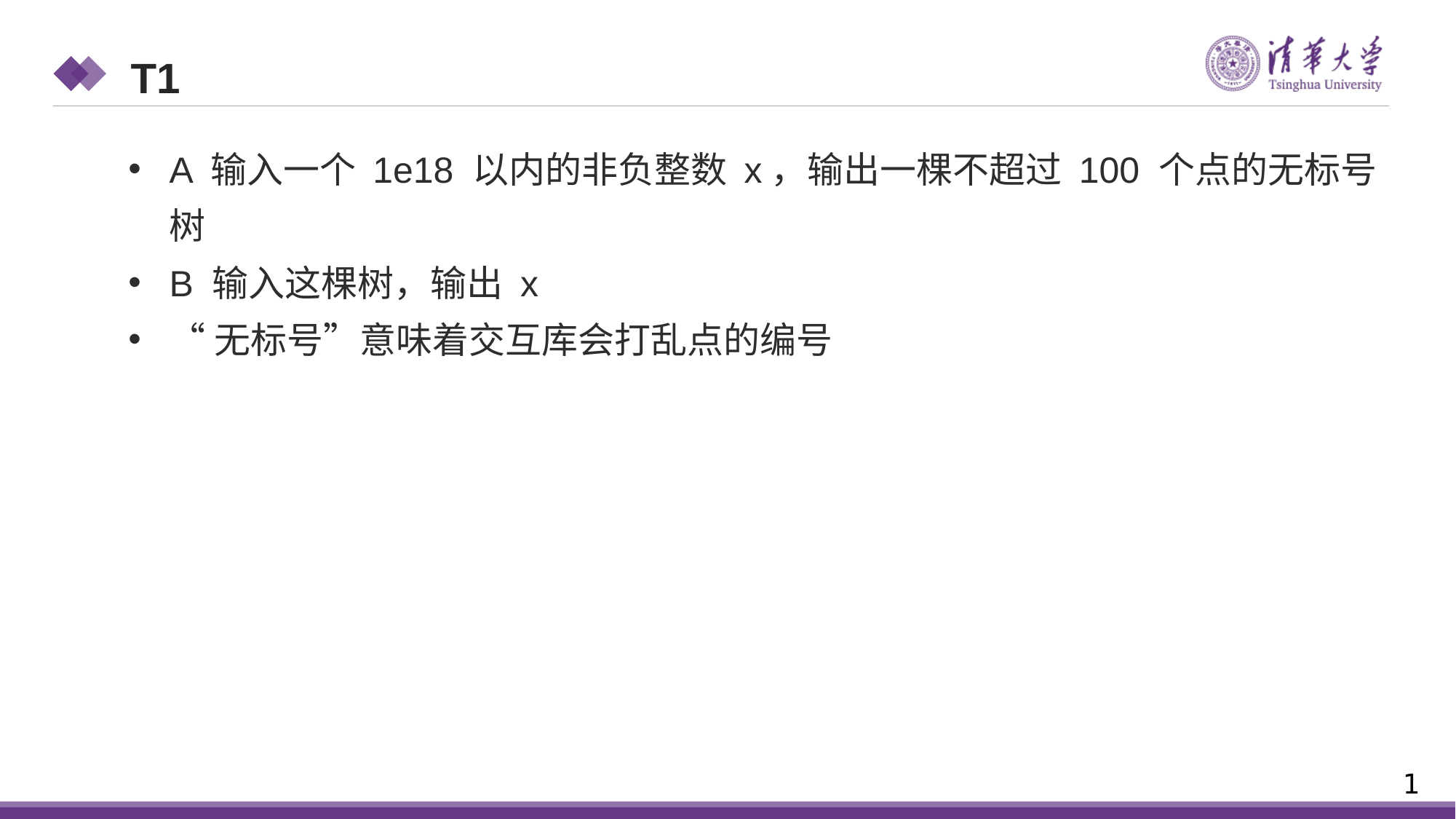

T1
A 输入一个 1e18 以内的非负整数 x，输出一棵不超过 100 个点的无标号树
B 输入这棵树，输出 x
“无标号”意味着交互库会打乱点的编号
1